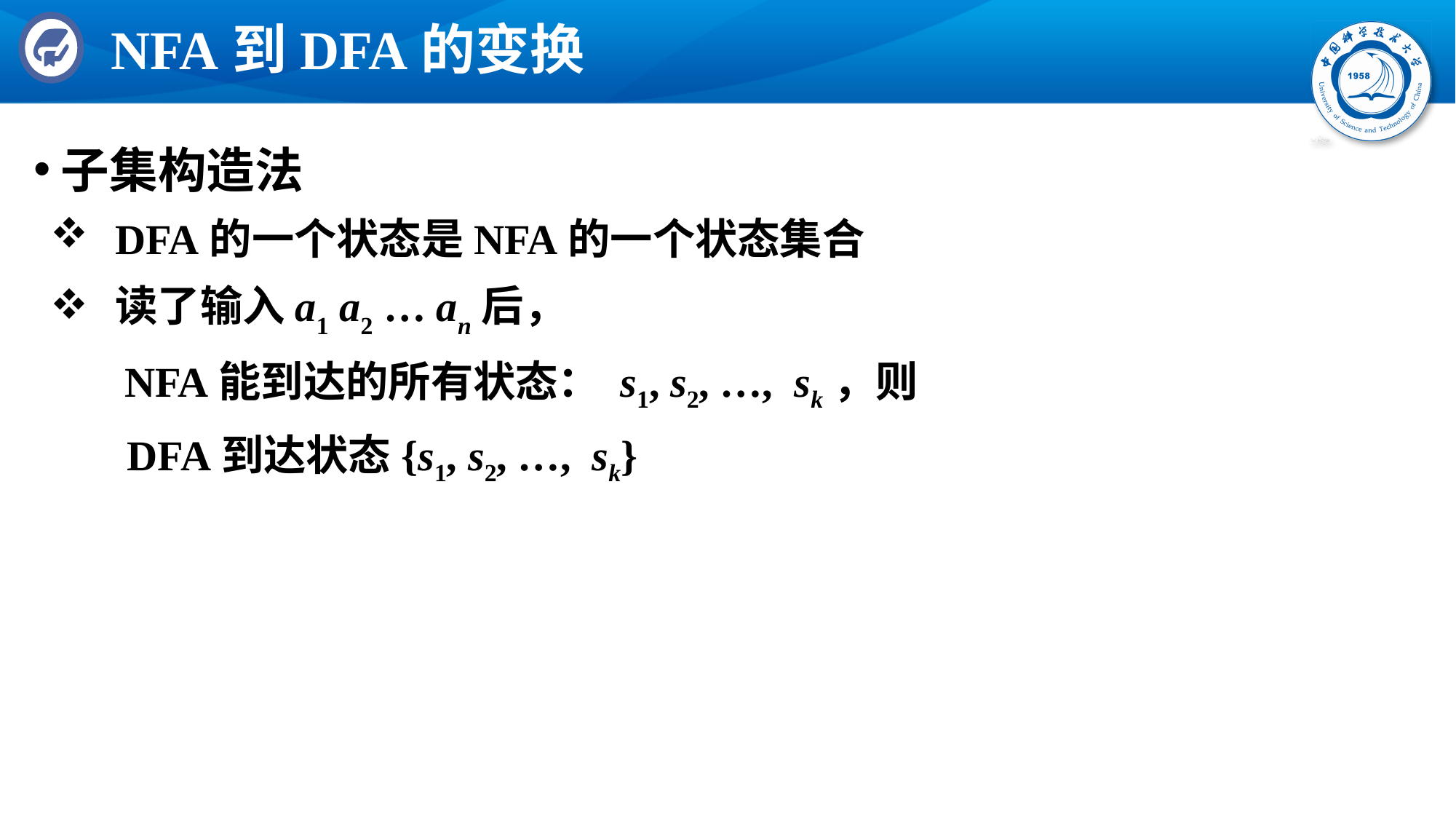

# NFA到DFA的变换
子集构造法
DFA的一个状态是NFA的一个状态集合
读了输入a1 a2 … an后，
       NFA能到达的所有状态： s1, s2, …,  sk，则
   DFA到达状态{s1, s2, …,  sk}